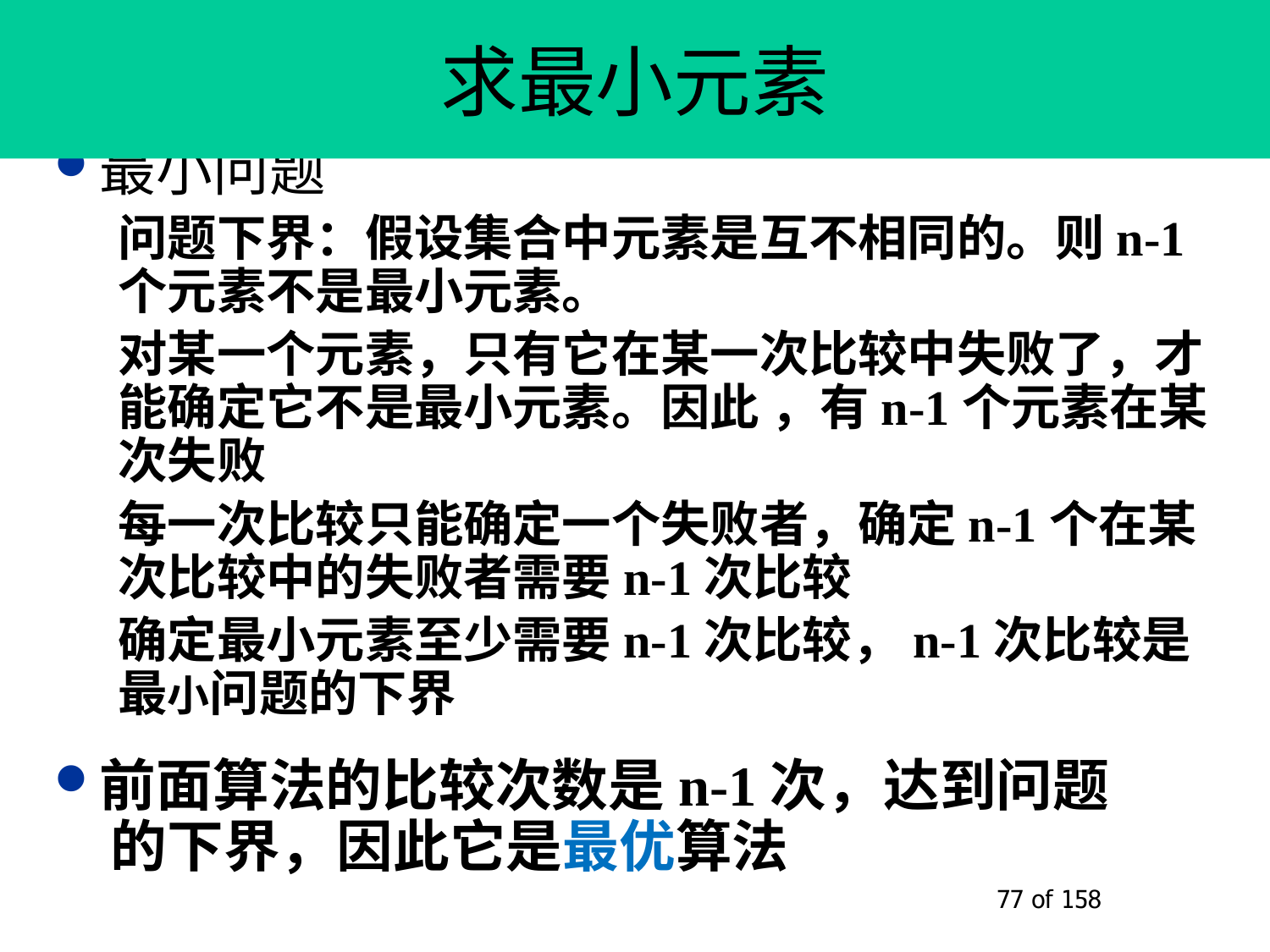

# 求最小元素
最小问题
问题下界：假设集合中元素是互不相同的。则n-1个元素不是最小元素。
对某一个元素，只有它在某一次比较中失败了，才能确定它不是最小元素。因此 ，有n-1个元素在某次失败
每一次比较只能确定一个失败者，确定n-1个在某次比较中的失败者需要n-1次比较
确定最小元素至少需要n-1次比较，n-1次比较是最小问题的下界
前面算法的比较次数是n-1次，达到问题
  的下界，因此它是最优算法

77 of 158